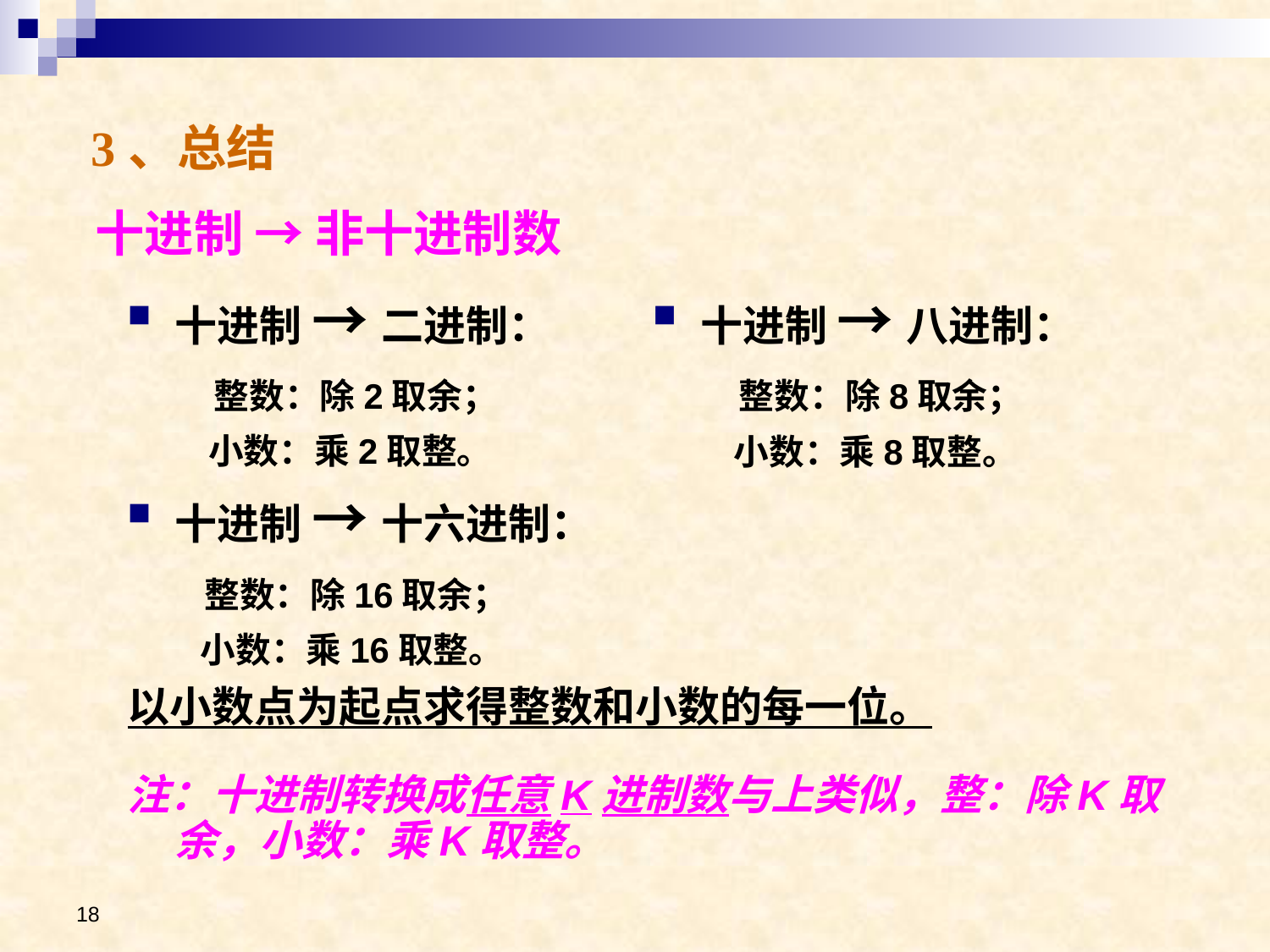

3、总结
十进制 → 非十进制数
十进制 → 二进制：
        整数：除2取余；
         小数：乘2取整。
十进制 → 十六进制：
       整数：除16取余；
        小数：乘16取整。
以小数点为起点求得整数和小数的每一位。
注：十进制转换成任意K进制数与上类似，整：除K取余，小数：乘K取整。
十进制 → 八进制：
        整数：除8取余；
         小数：乘8取整。
18